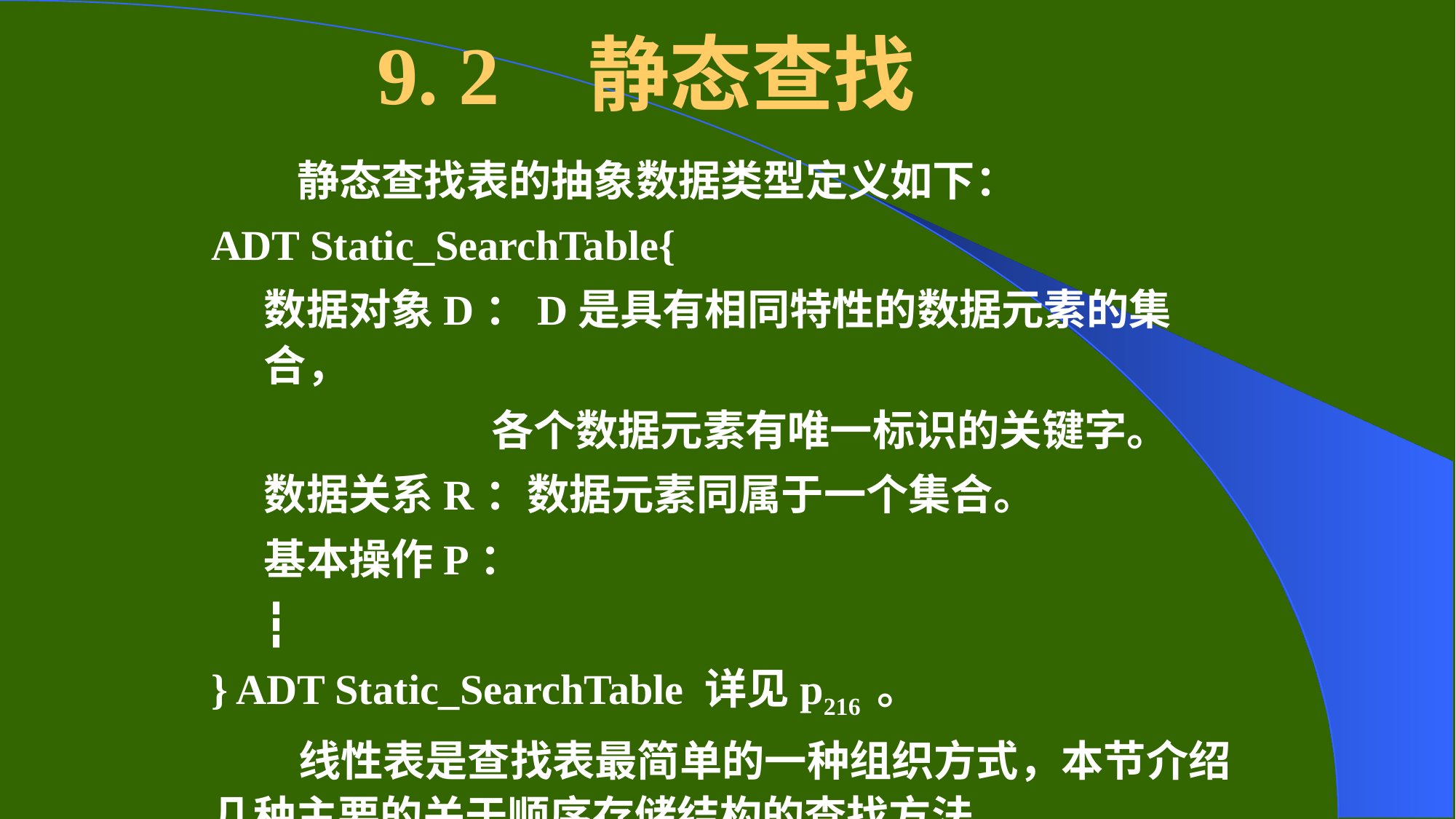

# 9. 2   静态查找
        静态查找表的抽象数据类型定义如下：
ADT Static_SearchTable{
数据对象D：D是具有相同特性的数据元素的集合，
                            各个数据元素有唯一标识的关键字。
数据关系R：数据元素同属于一个集合。
基本操作P：
┇
} ADT Static_SearchTable 详见p216 。
        线性表是查找表最简单的一种组织方式，本节介绍几种主要的关于顺序存储结构的查找方法。